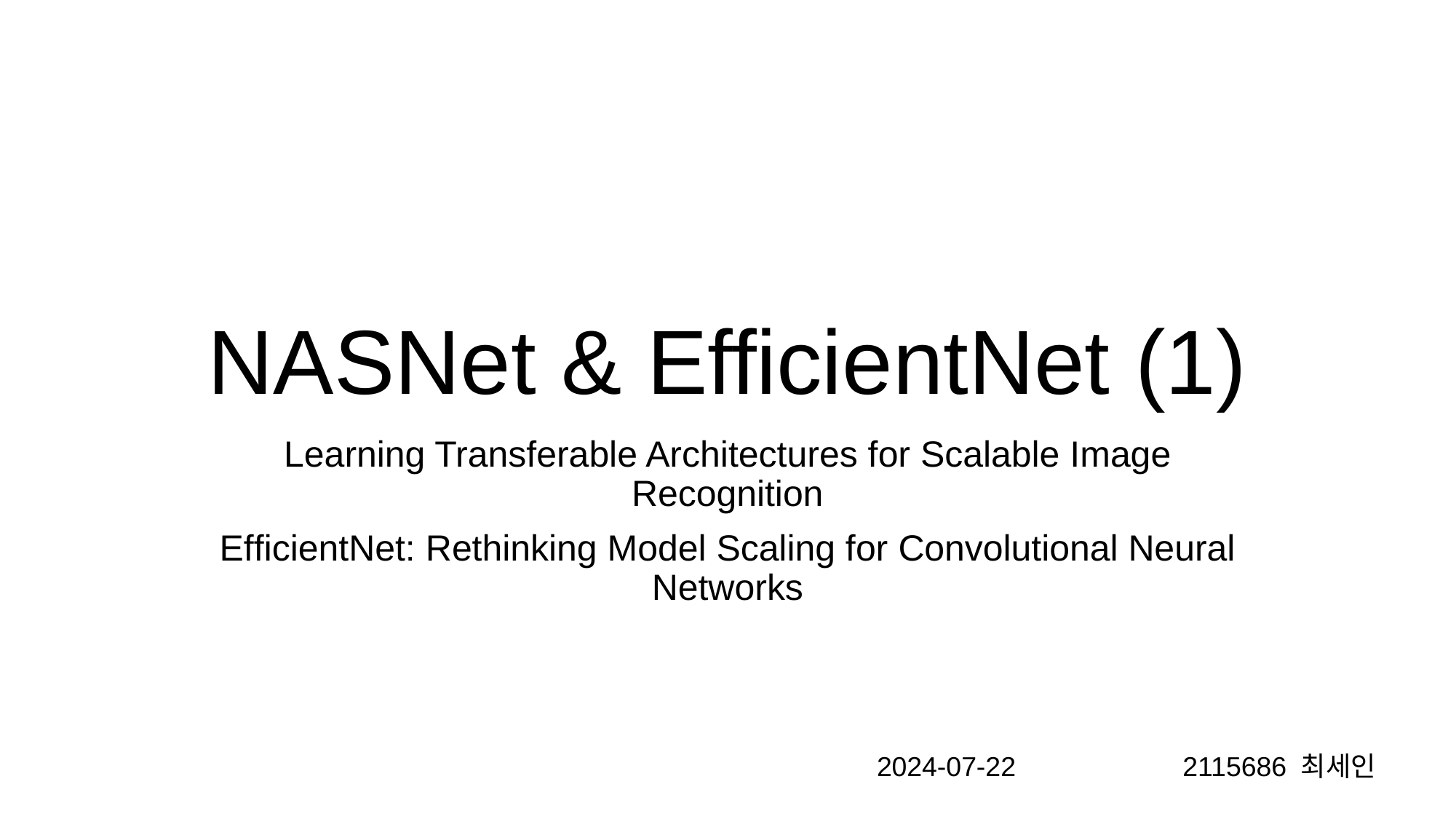

# NASNet & EfficientNet (1)
Learning Transferable Architectures for Scalable Image Recognition
EfﬁcientNet: Rethinking Model Scaling for Convolutional Neural Networks
2024-07-22
2115686 최세인